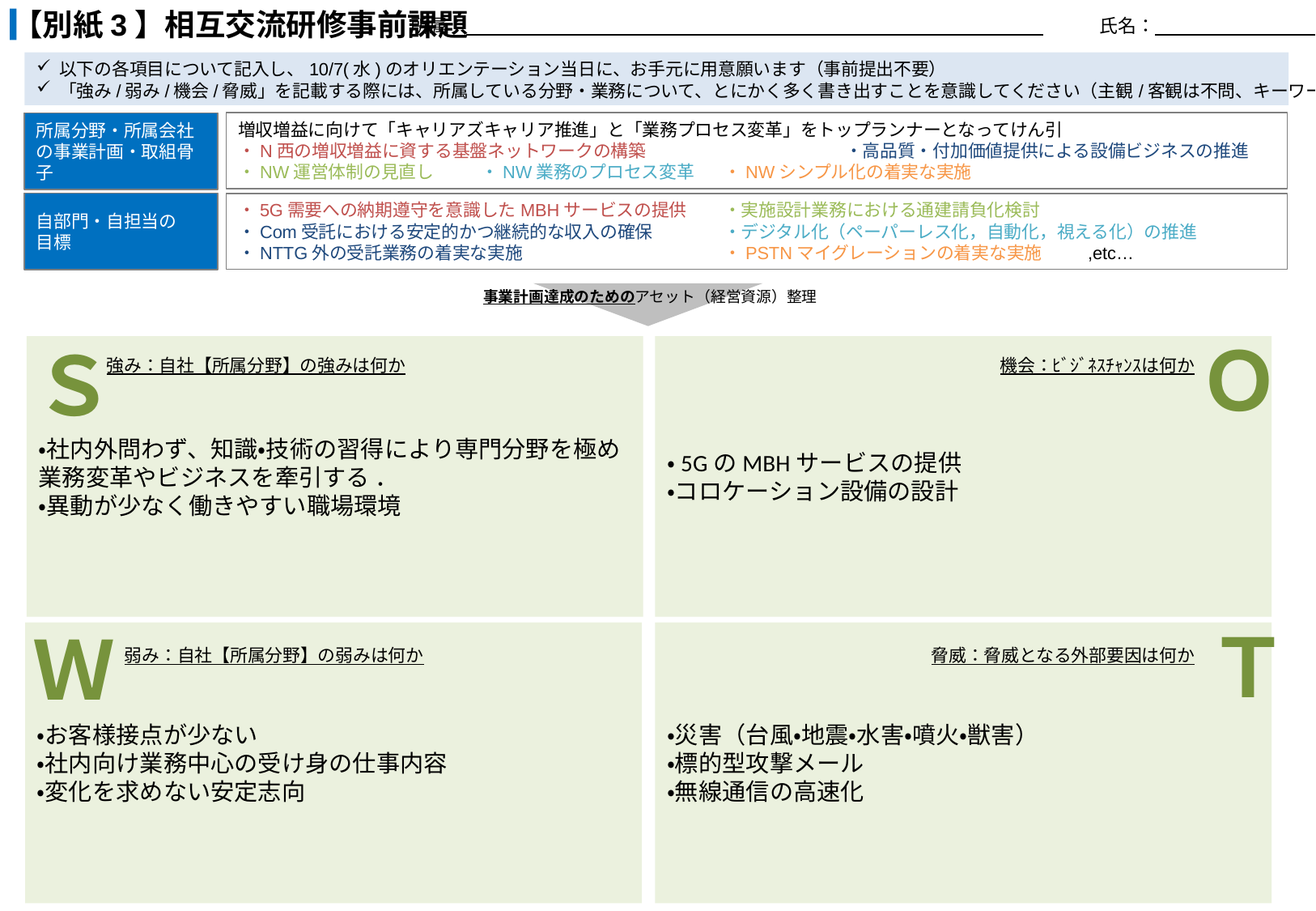

【別紙3】相互交流研修事前課題
所属：　　　　　　　　　　　　　　　　　　　　　　　　　　　　　　　　　　氏名：

以下の各項目について記入し、10/7(水)のオリエンテーション当日に、お手元に用意願います（事前提出不要）
「強み/弱み/機会/脅威」を記載する際には、所属している分野・業務について、とにかく多く書き出すことを意識してください（主観/客観は不問、キーワードだけでも構いません）

増収増益に向けて「キャリアズキャリア推進」と「業務プロセス変革」をトップランナーとなってけん引
・N西の増収増益に資する基盤ネットワークの構築		・高品質・付加価値提供による設備ビジネスの推進
・NW運営体制の見直し	・NW業務のプロセス変革	・NWシンプル化の着実な実施
所属分野・所属会社の事業計画・取組骨子
自部門・自担当の
目標
・5G需要への納期遵守を意識したMBHサービスの提供	・実施設計業務における通建請負化検討
・Com受託における安定的かつ継続的な収入の確保	・デジタル化（ペーパーレス化，自動化，視える化）の推進
・NTTG外の受託業務の着実な実施		・PSTNマイグレーションの着実な実施	,etc…
事業計画達成のためのアセット（経営資源）整理

Ｏ
Ｓ
・社内外問わず、知識・技術の習得により専門分野を極め
業務変革やビジネスを牽引する ．
・異動が少なく働きやすい職場環境
・5GのMBHサービスの提供
・コロケーション設備の設計
強み：自社【所属分野】の強みは何か
機会：ﾋﾞｼﾞﾈｽﾁｬﾝｽは何か
Ｔ
Ｗ
・お客様接点が少ない
・社内向け業務中心の受け身の仕事内容
・変化を求めない安定志向
・災害（台風・地震・水害・噴火・獣害）
・標的型攻撃メール
・無線通信の高速化
弱み：自社【所属分野】の弱みは何か
脅威：脅威となる外部要因は何か